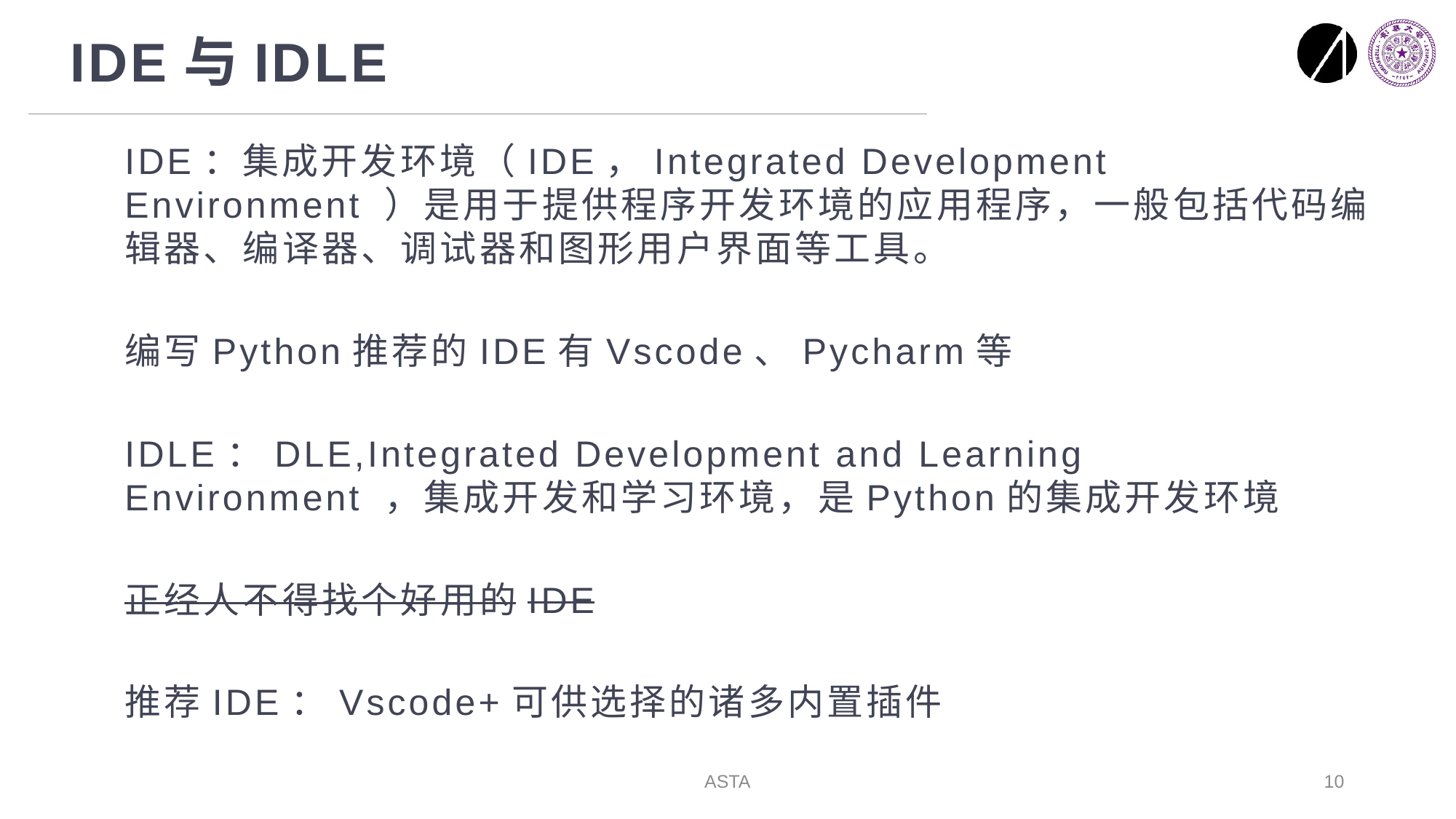

# IDE与IDLE
IDE：集成开发环境（IDE，Integrated Development Environment ）是用于提供程序开发环境的应用程序，一般包括代码编辑器、编译器、调试器和图形用户界面等工具。

编写Python推荐的IDE有Vscode、Pycharm等

IDLE：DLE,Integrated Development and Learning Environment ，集成开发和学习环境，是Python的集成开发环境

正经人不得找个好用的IDE

推荐IDE：Vscode+可供选择的诸多内置插件
ASTA
10